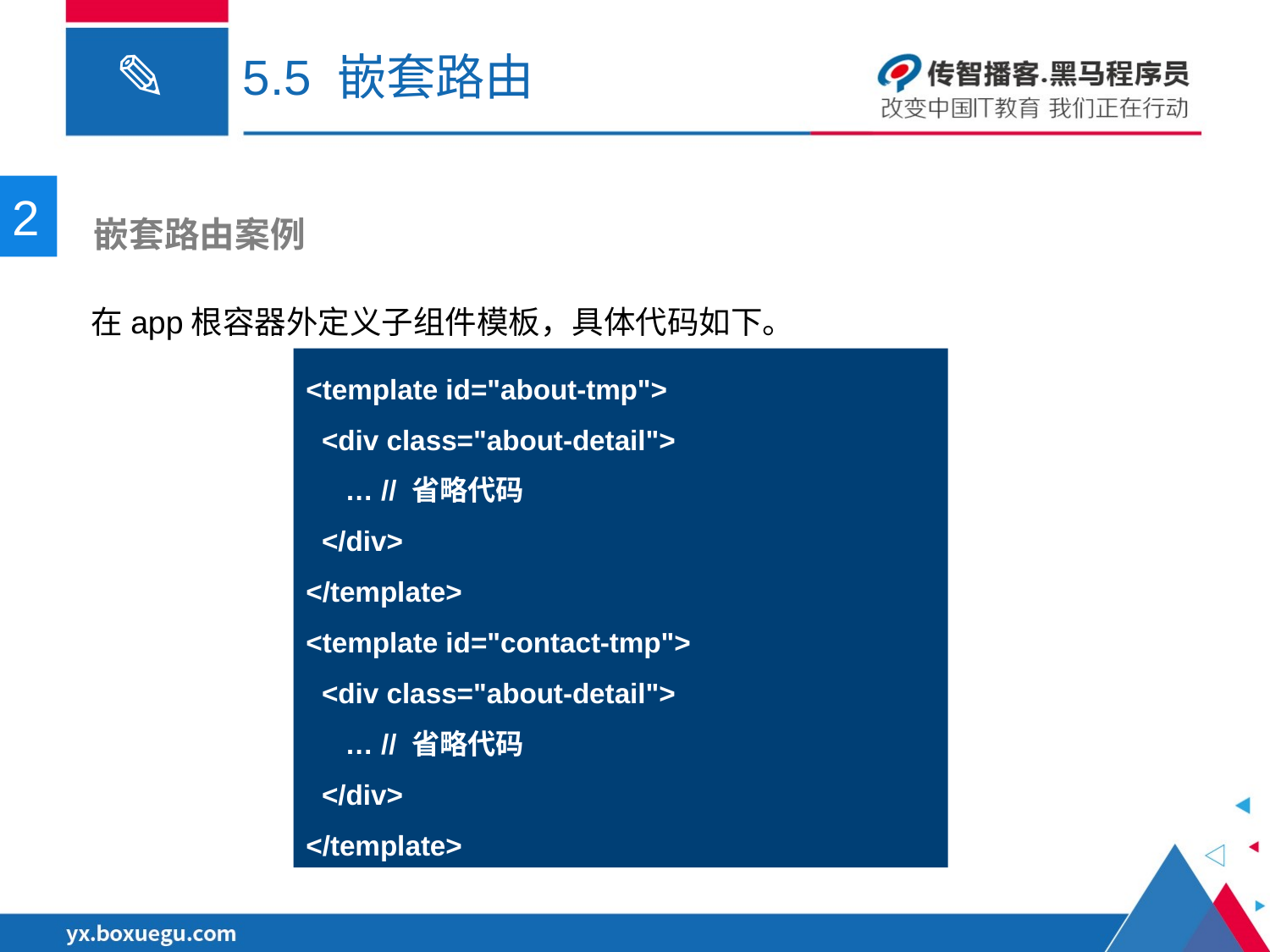

# 5.5 嵌套路由

2
  嵌套路由案例
在app根容器外定义子组件模板，具体代码如下。
<template id="about-tmp">
  <div class="about-detail">
     … // 省略代码
  </div>
</template>
<template id="contact-tmp">
  <div class="about-detail">
     … // 省略代码
  </div>
</template>